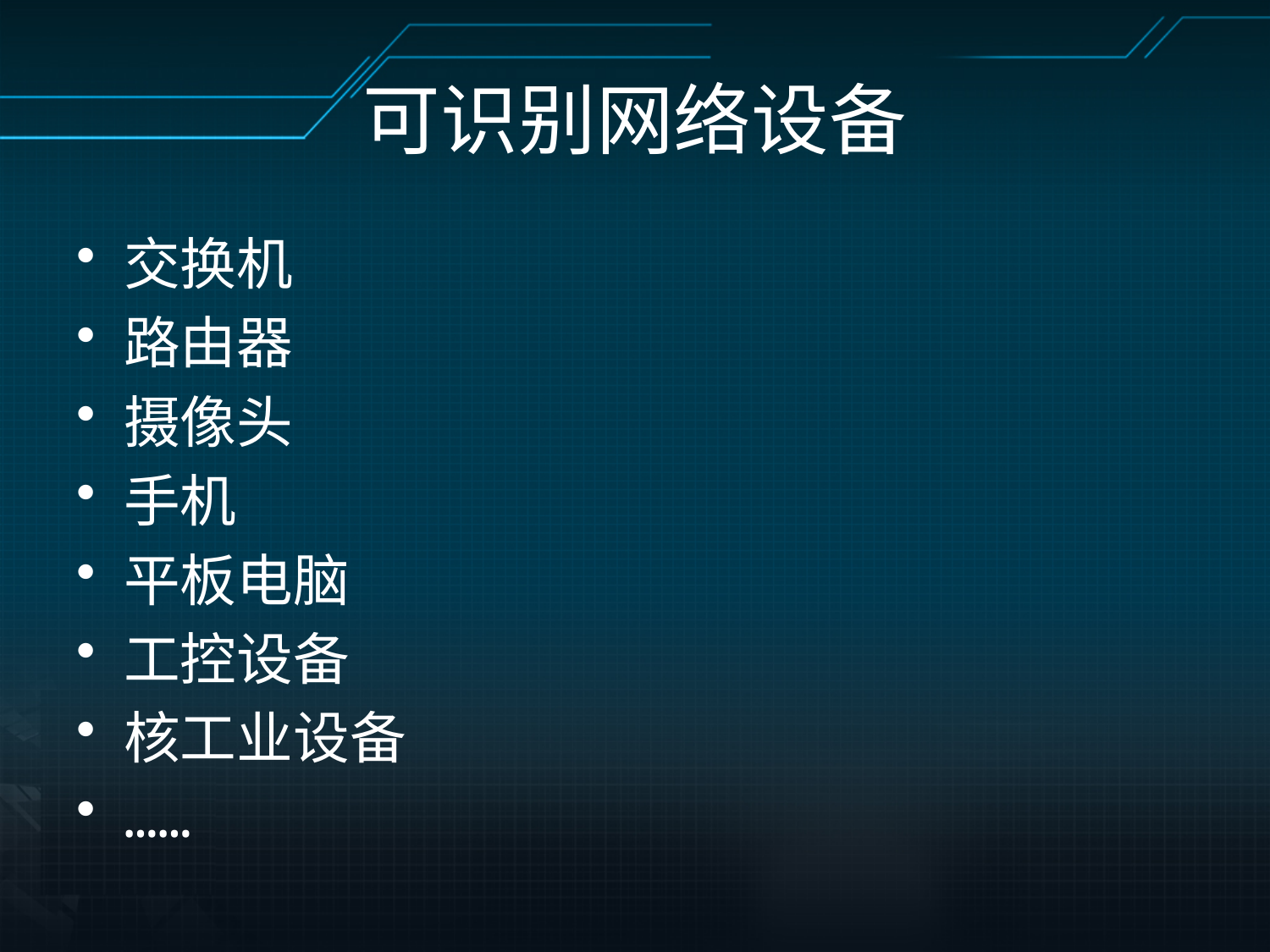

# 可识别网络设备
交换机
路由器
摄像头
手机
平板电脑
工控设备
核工业设备
……